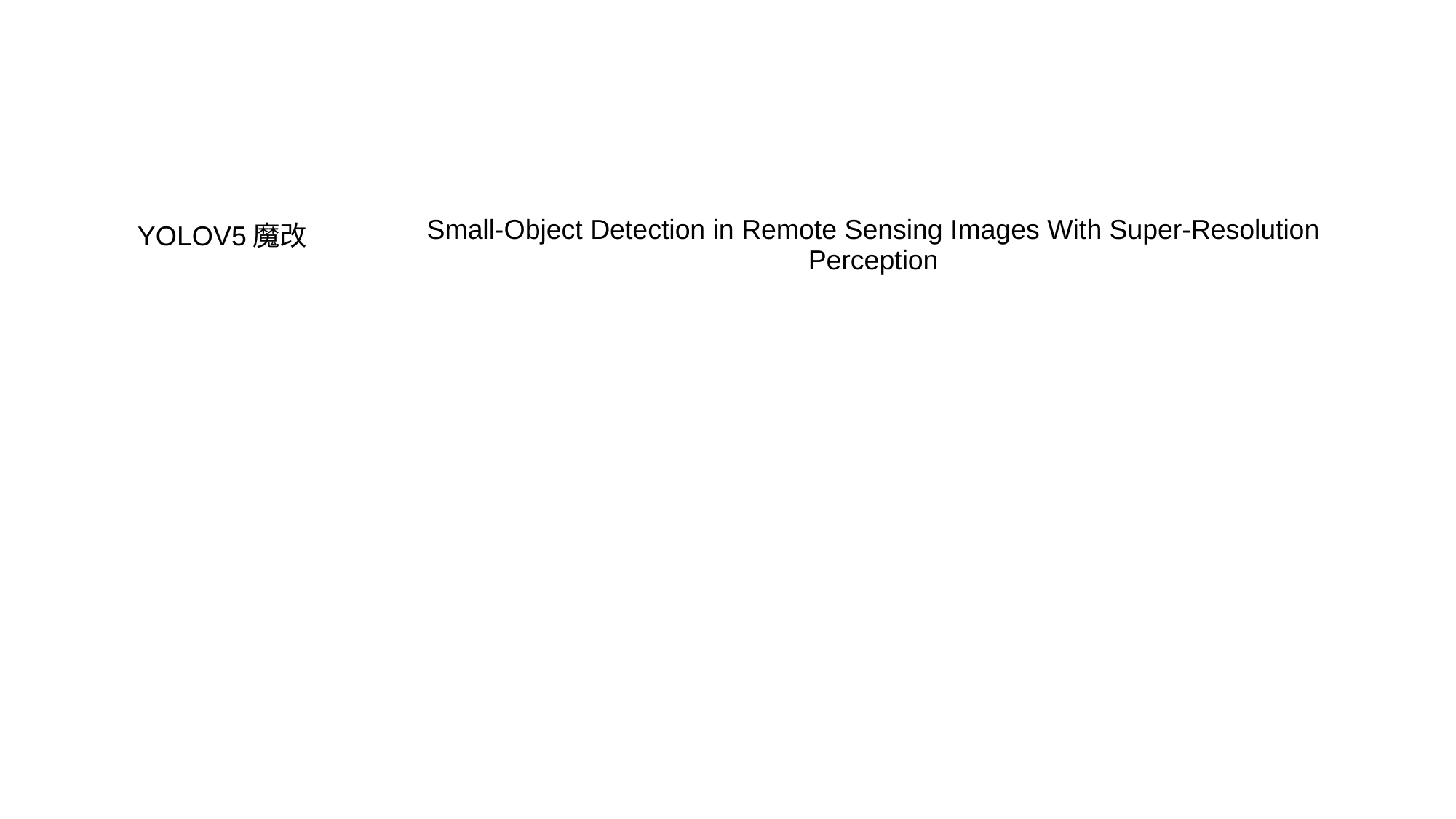

| YOLOV5魔改 | Small-Object Detection in Remote Sensing Images With Super-Resolution Perception |
| --- | --- |
|  |  |
|  |  |
|  |  |
|  |  |
|  |  |
|  |  |
|  |  |